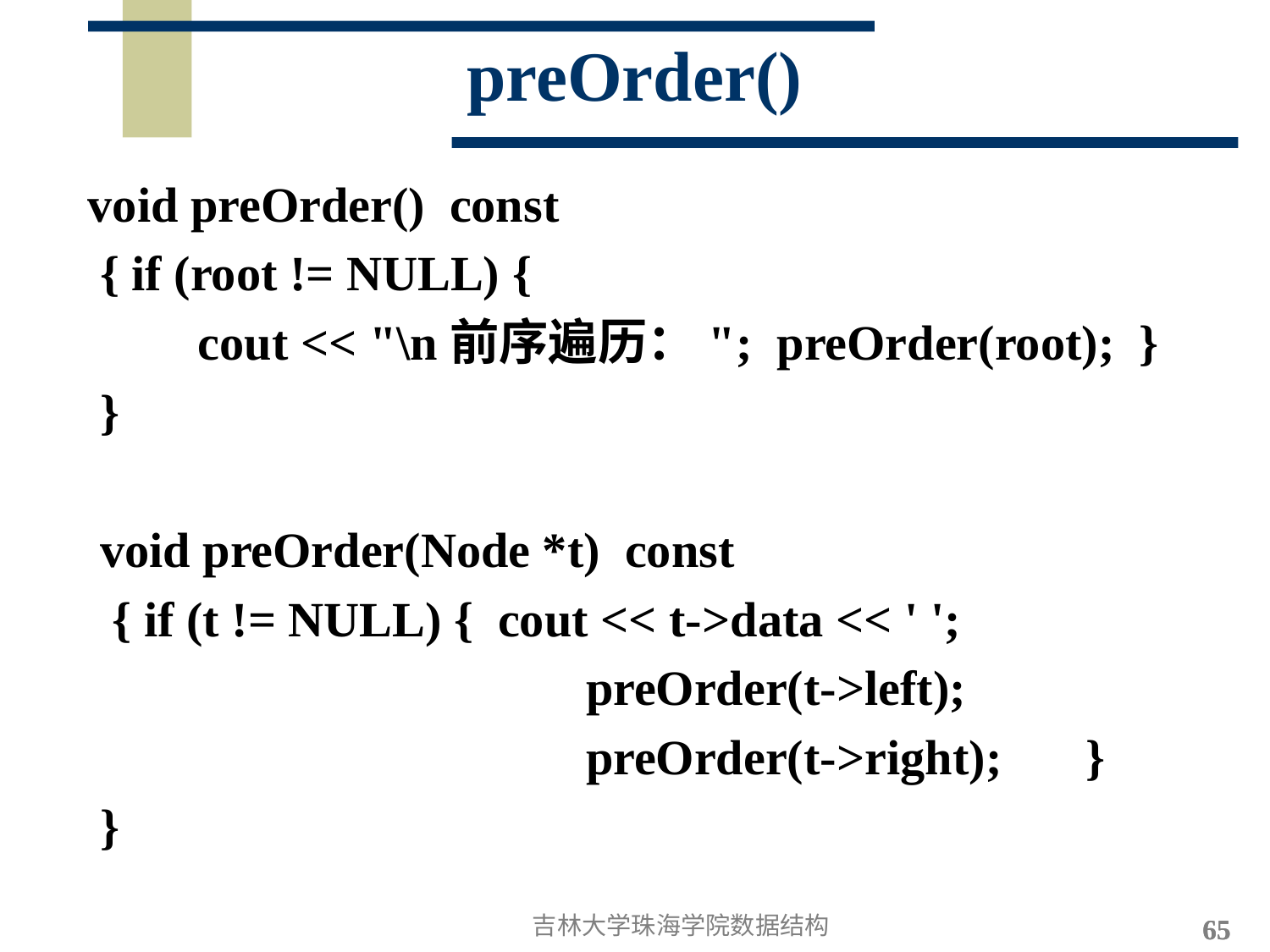

# preOrder()
void preOrder()  const
 { if (root != NULL) {
         cout << "\n前序遍历：";  preOrder(root);  }
 }

 void preOrder(Node *t)  const
  { if (t != NULL) {  cout << t->data << ' ';
  			             preOrder(t->left);
			             preOrder(t->right);	  }
 }
65
吉林大学珠海学院数据结构